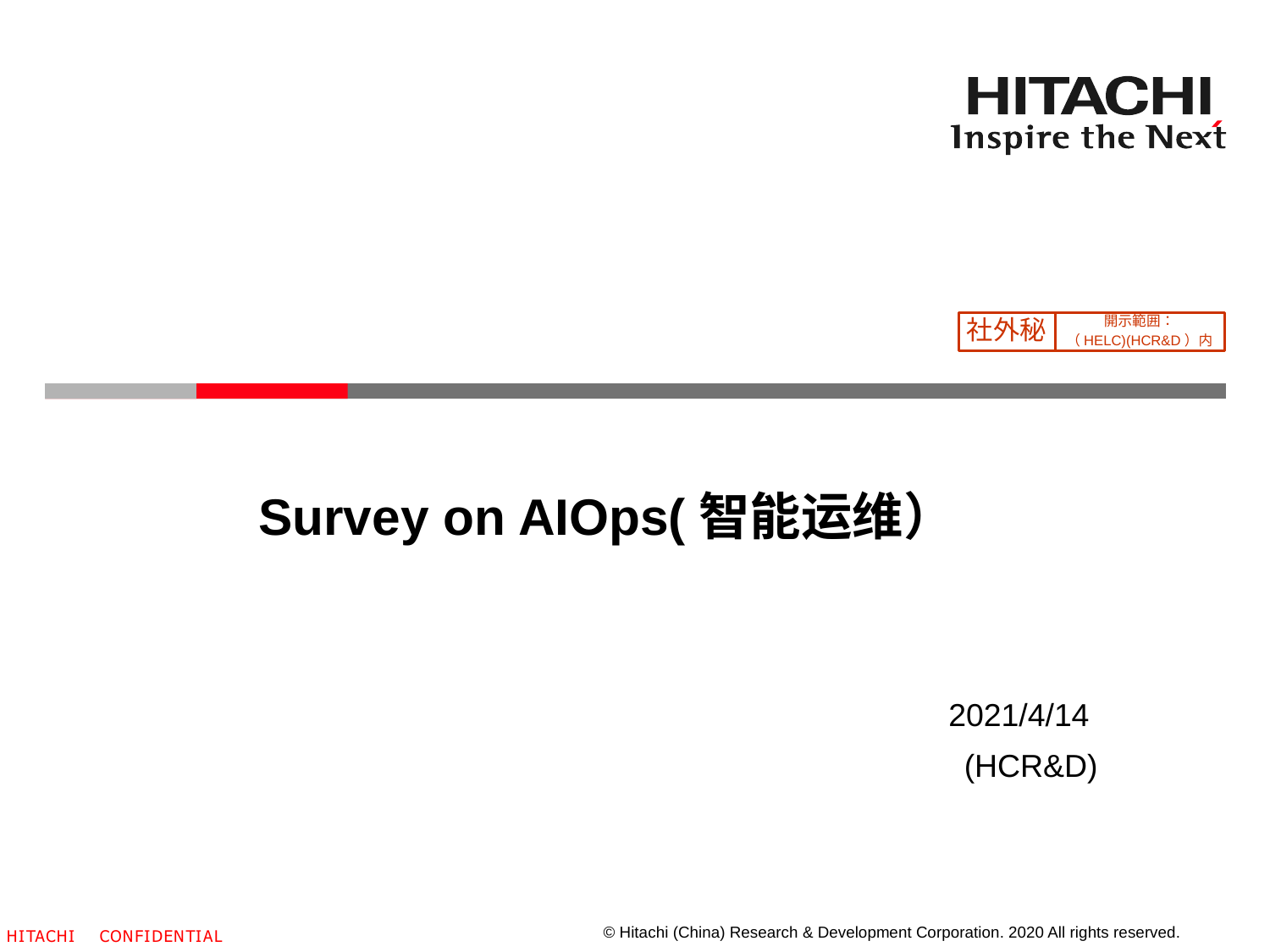

社外秘
開示範囲：
（HELC)(HCR&D）内
# Survey on AIOps(智能运维）
2021/4/14
(HCR&D)